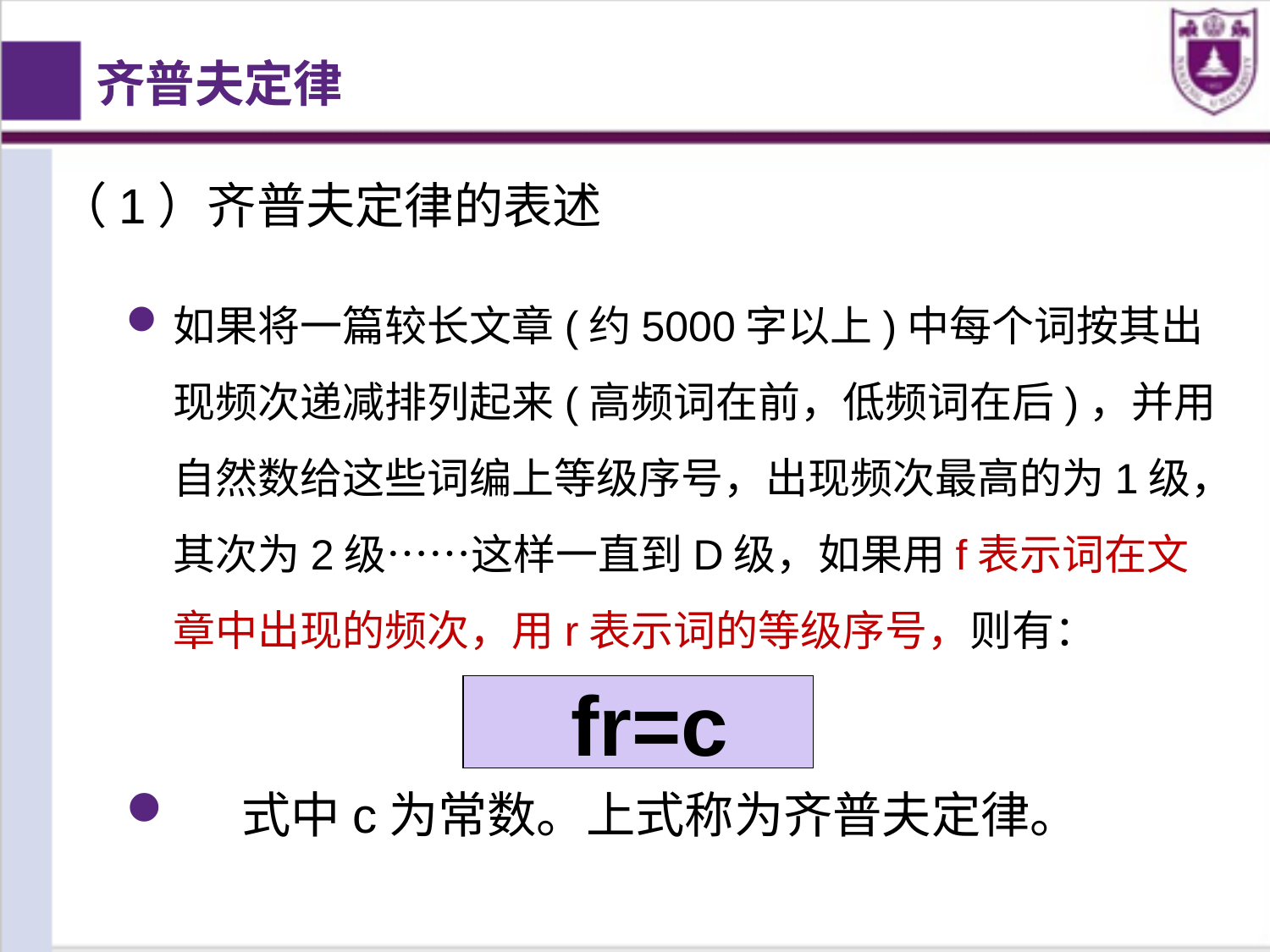

齐普夫定律
# （1）齐普夫定律的表述
如果将一篇较长文章(约5000字以上)中每个词按其出现频次递减排列起来(高频词在前，低频词在后)，并用自然数给这些词编上等级序号，出现频次最高的为1级，其次为2级……这样一直到D级，如果用f表示词在文章中出现的频次，用r表示词的等级序号，则有：

     式中c为常数。上式称为齐普夫定律。
 fr=c